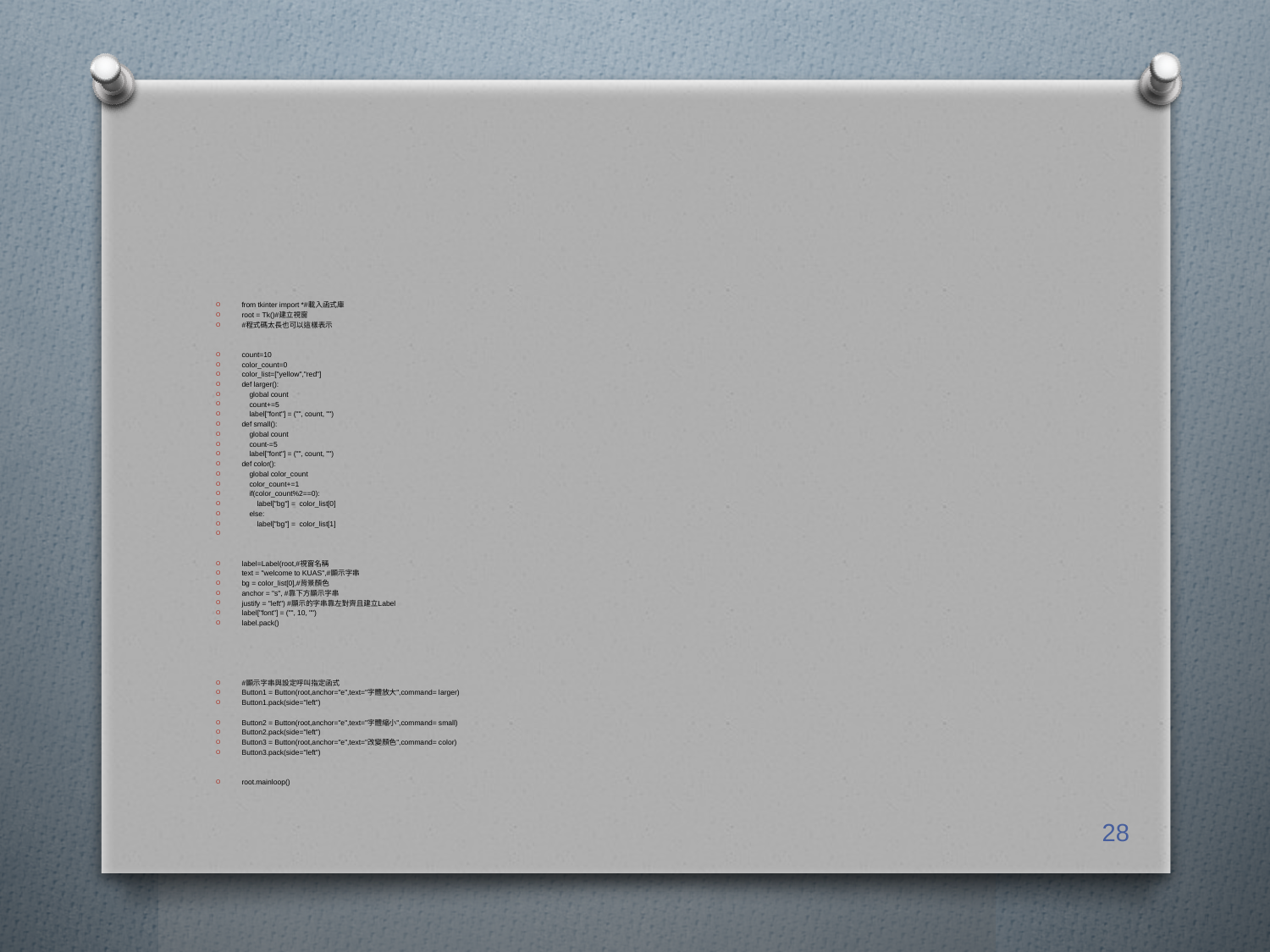

#
from tkinter import *#載入函式庫
root = Tk()#建立視窗
#程式碼太長也可以這樣表示

count=10
color_count=0
color_list=["yellow","red"]
def larger():
    global count
    count+=5
    label["font"] = ("", count, "")
def small():
    global count
    count-=5
    label["font"] = ("", count, "")
def color():
    global color_count
    color_count+=1
    if(color_count%2==0):
        label["bg"] =  color_list[0]
    else:
        label["bg"] =  color_list[1]

label=Label(root,#視窗名稱
text = "welcome to KUAS",#顯示字串
bg = color_list[0],#背景顏色
anchor = "s", #靠下方顯示字串
justify = "left") #顯示的字串靠左對齊且建立Label
label["font"] = ("", 10, "")
label.pack()

#顯示字串與設定呼叫指定函式
Button1 = Button(root,anchor="e",text="字體放大",command= larger)
Button1.pack(side="left")

Button2 = Button(root,anchor="e",text="字體縮小",command= small)
Button2.pack(side="left")
Button3 = Button(root,anchor="e",text="改變顏色",command= color)
Button3.pack(side="left")

root.mainloop()
28